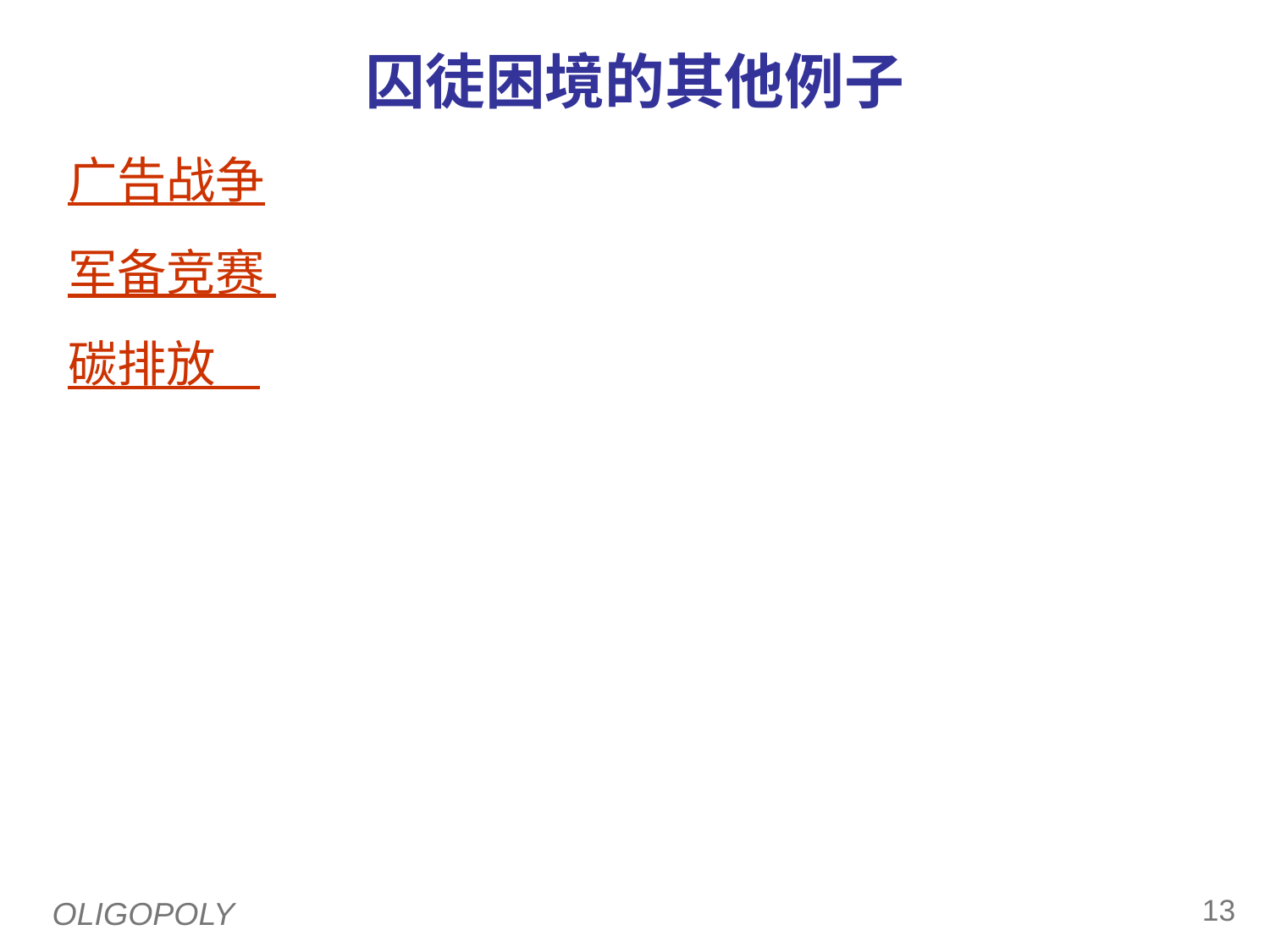

囚徒困境的其他例子
0
广告战争
军备竞赛
碳排放

13
OLIGOPOLY